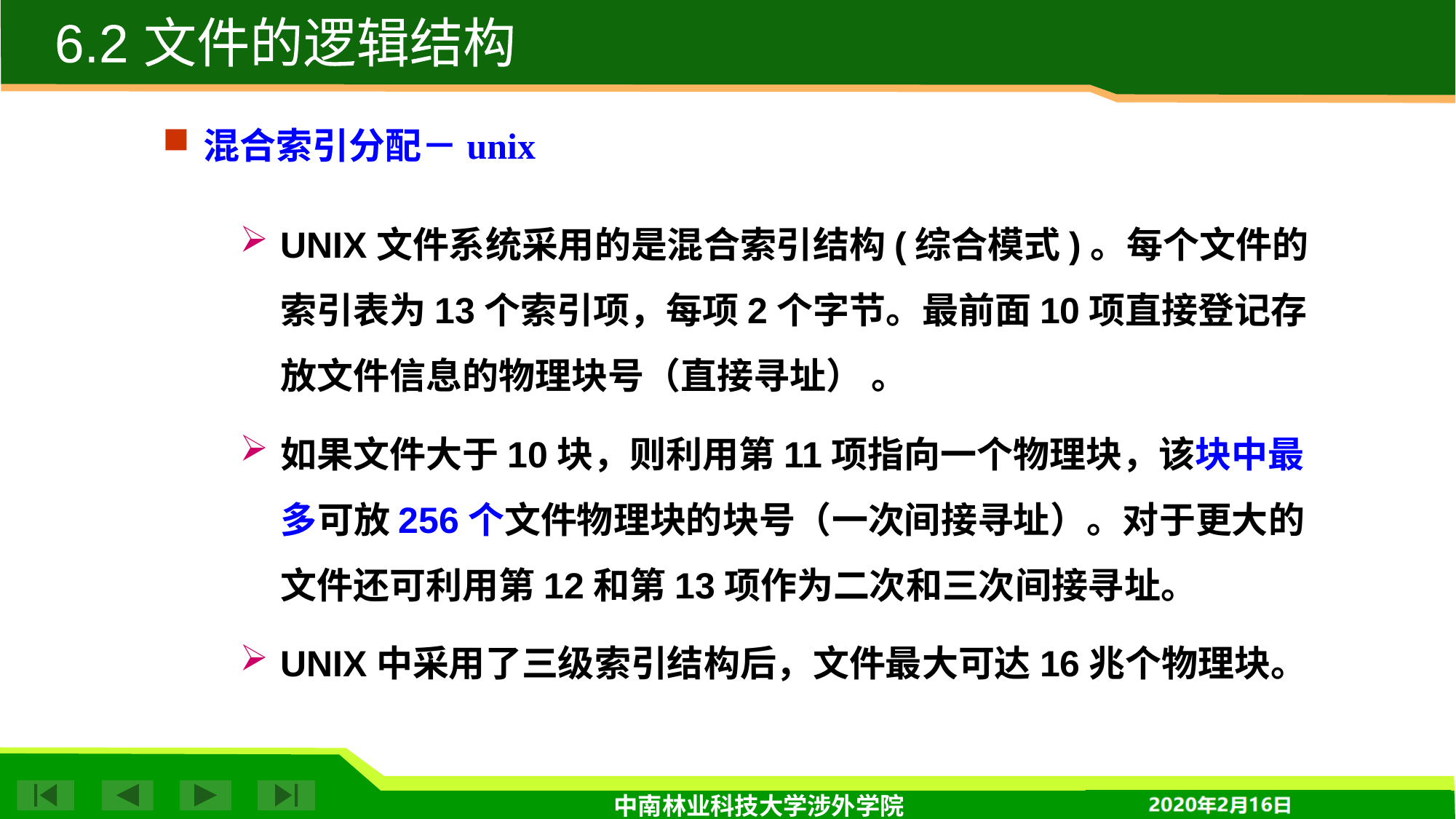

6.2 文件的逻辑结构
混合索引分配－unix
UNIX文件系统采用的是混合索引结构(综合模式)。每个文件的索引表为13个索引项，每项2个字节。最前面10项直接登记存放文件信息的物理块号（直接寻址） 。
如果文件大于10块，则利用第11项指向一个物理块，该块中最多可放256个文件物理块的块号（一次间接寻址）。对于更大的文件还可利用第12和第13项作为二次和三次间接寻址。
UNIX中采用了三级索引结构后，文件最大可达16兆个物理块。